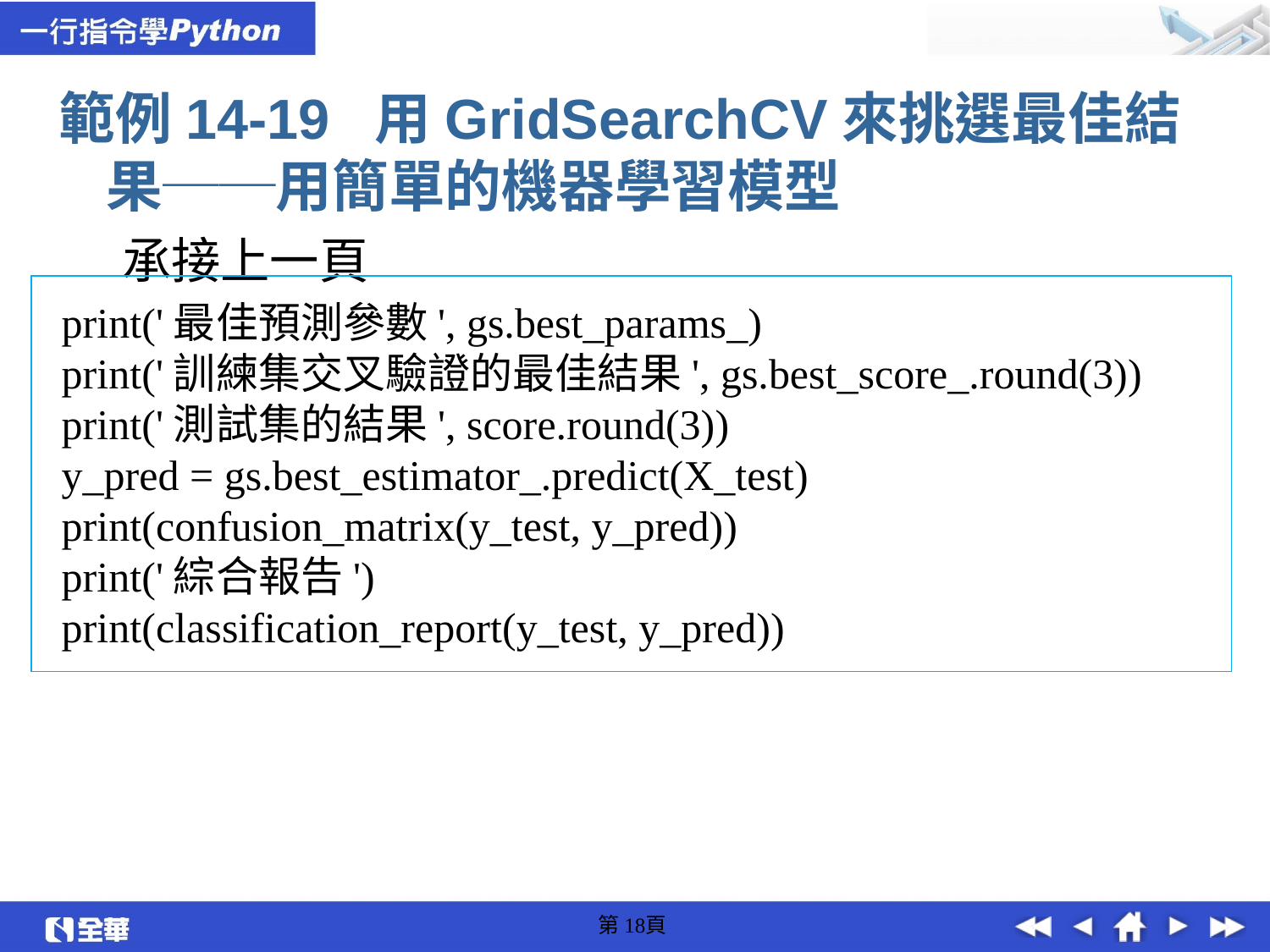

範例14-19  用GridSearchCV來挑選最佳結果──用簡單的機器學習模型
承接上一頁
print('最佳預測參數', gs.best_params_)
print('訓練集交叉驗證的最佳結果', gs.best_score_.round(3))
print('測試集的結果', score.round(3))
y_pred = gs.best_estimator_.predict(X_test)
print(confusion_matrix(y_test, y_pred))
print('綜合報告')
print(classification_report(y_test, y_pred))